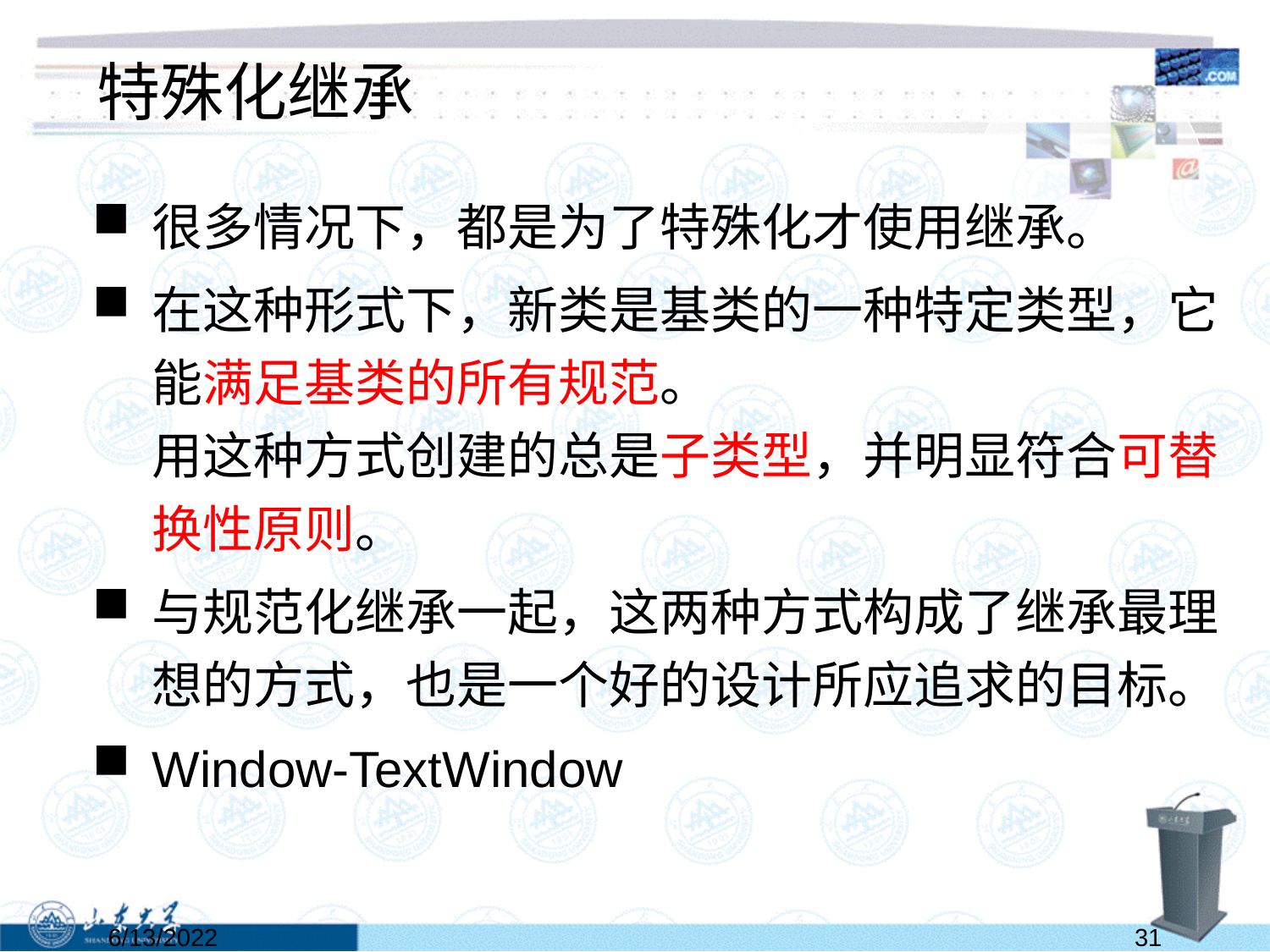

# 特殊化继承
很多情况下，都是为了特殊化才使用继承。
在这种形式下，新类是基类的一种特定类型，它能满足基类的所有规范。
用这种方式创建的总是子类型，并明显符合可替换性原则。
与规范化继承一起，这两种方式构成了继承最理想的方式，也是一个好的设计所应追求的目标。
Window-TextWindow
6/13/2022
31